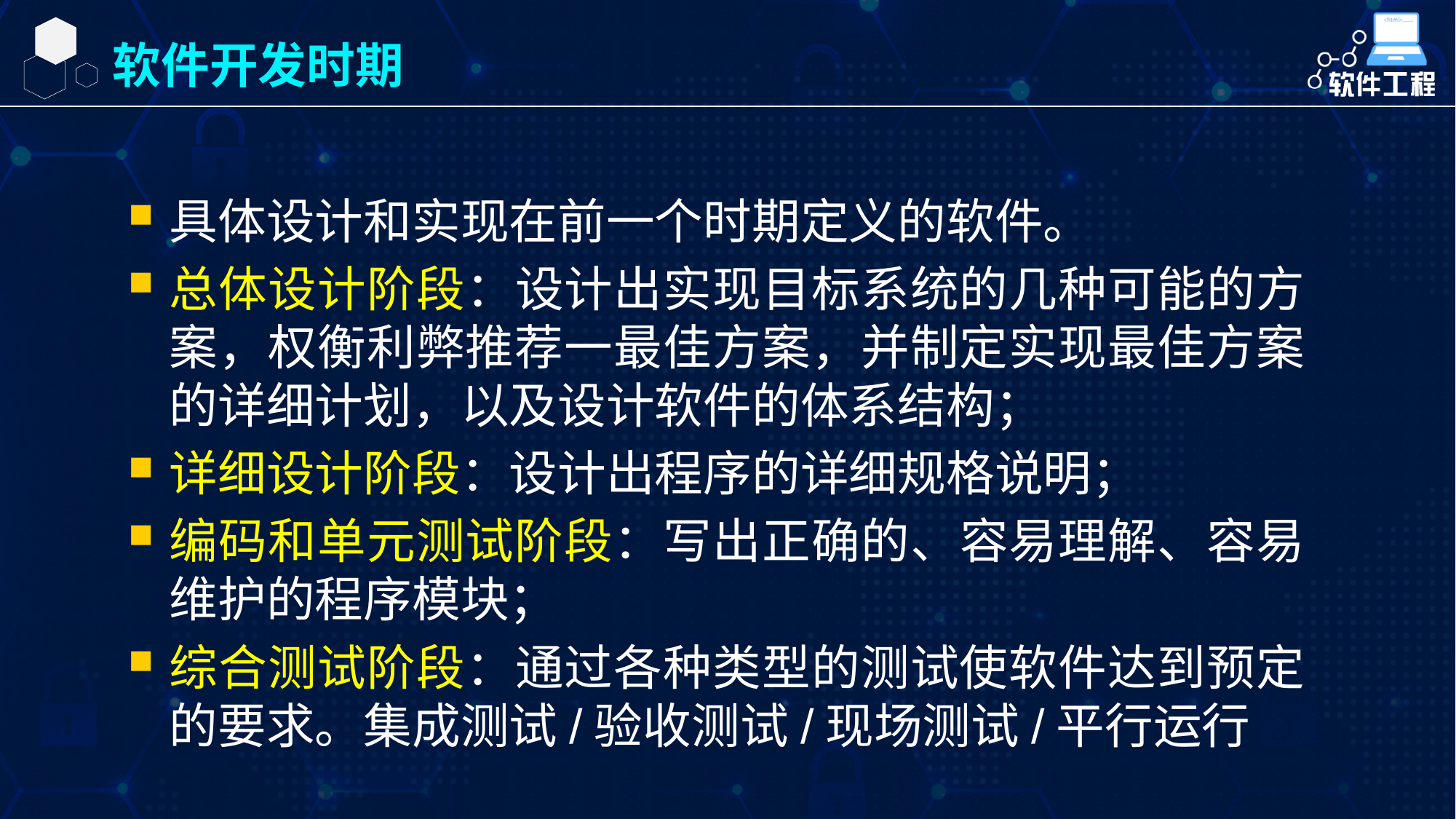

软件开发时期

具体设计和实现在前一个时期定义的软件。
总体设计阶段：设计出实现目标系统的几种可能的方案，权衡利弊推荐一最佳方案，并制定实现最佳方案的详细计划，以及设计软件的体系结构；
详细设计阶段：设计出程序的详细规格说明；
编码和单元测试阶段：写出正确的、容易理解、容易维护的程序模块；
综合测试阶段：通过各种类型的测试使软件达到预定的要求。集成测试/验收测试/现场测试/平行运行